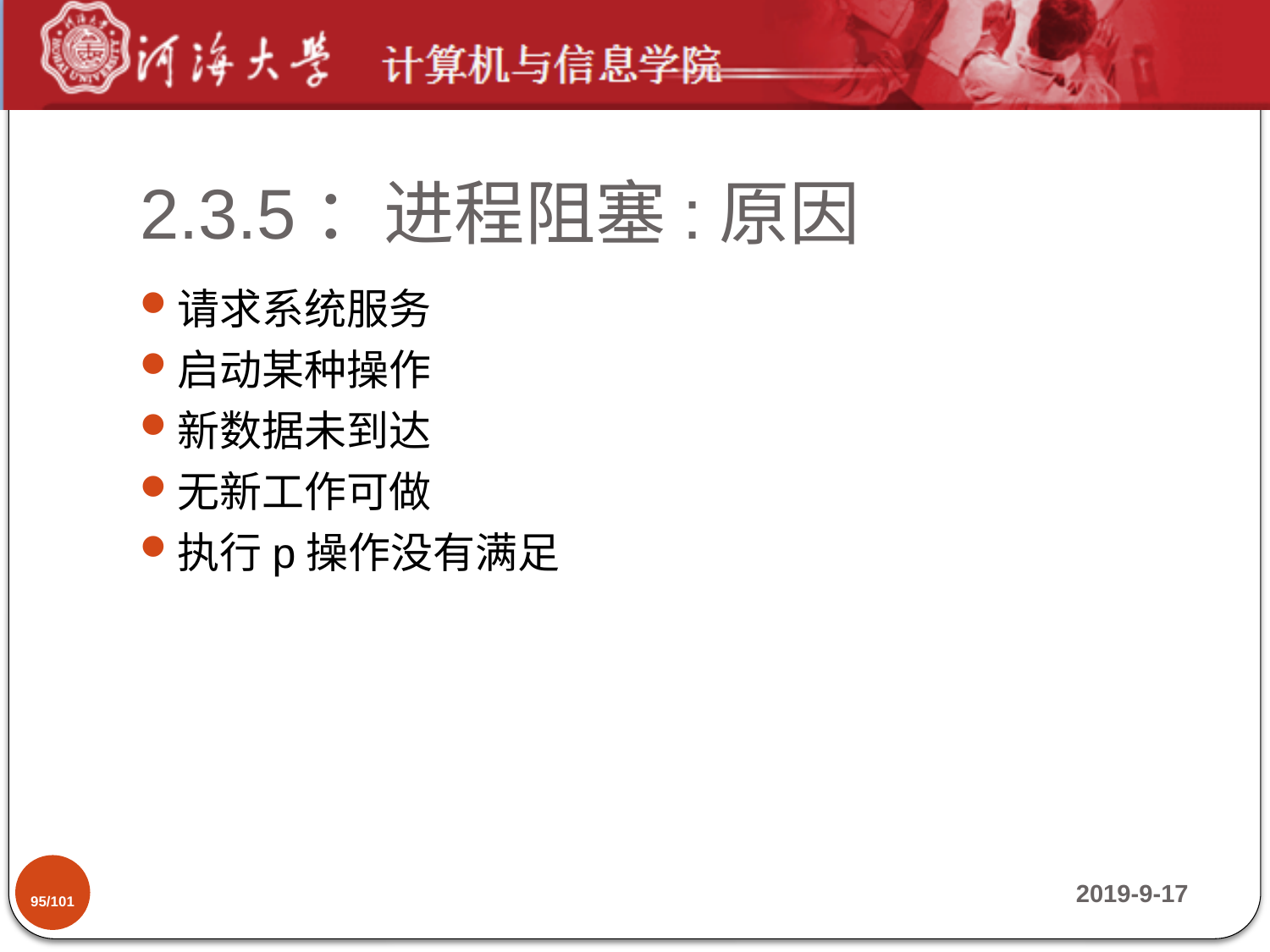

# 2.3.5：进程阻塞:原因
请求系统服务
启动某种操作
新数据未到达
无新工作可做
执行p操作没有满足

95/101
2019-9-17